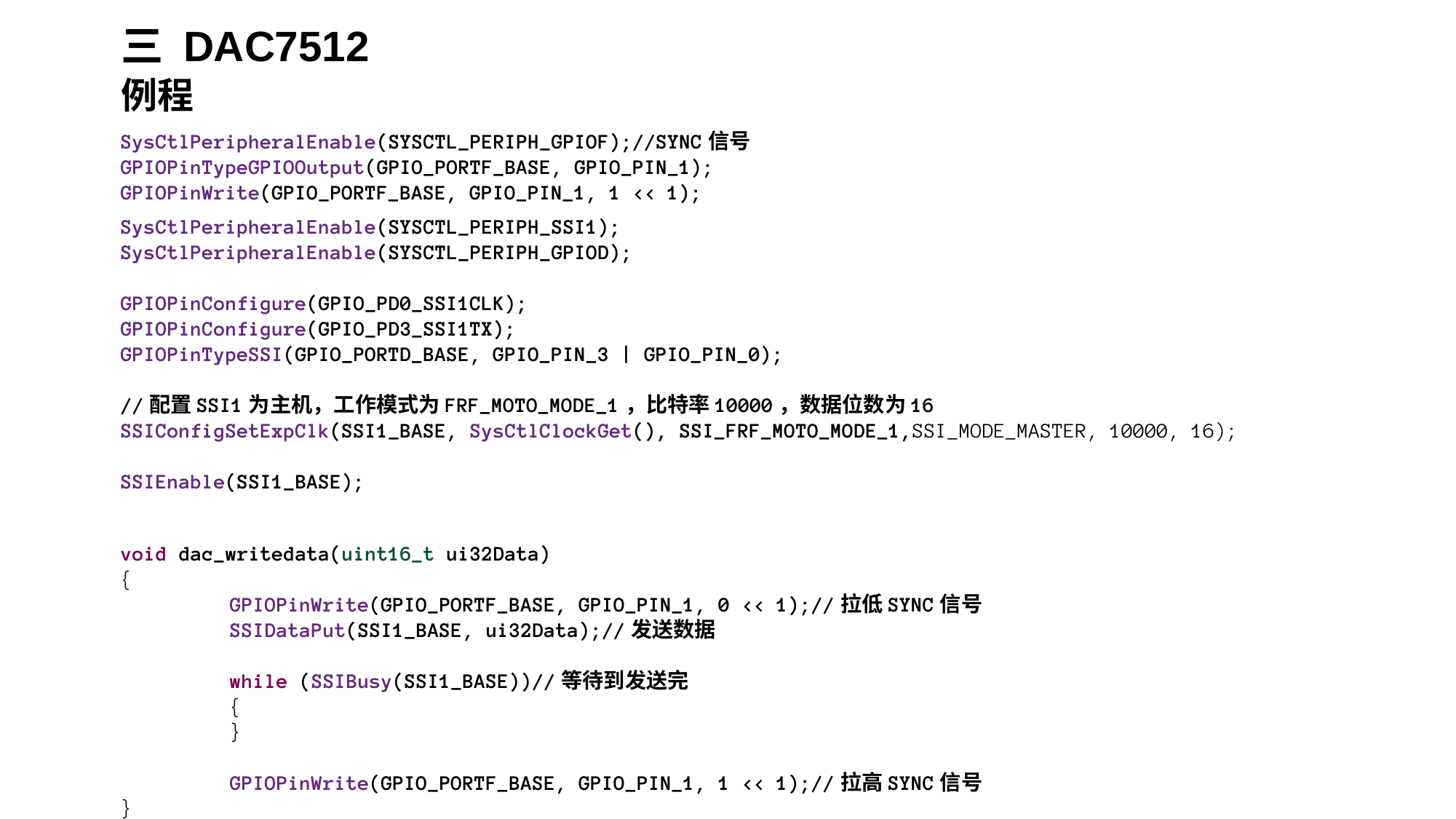

三 DAC7512
例程
SysCtlPeripheralEnable(SYSCTL_PERIPH_GPIOF);//SYNC信号
GPIOPinTypeGPIOOutput(GPIO_PORTF_BASE, GPIO_PIN_1);
GPIOPinWrite(GPIO_PORTF_BASE, GPIO_PIN_1, 1 << 1);

SysCtlPeripheralEnable(SYSCTL_PERIPH_SSI1);
SysCtlPeripheralEnable(SYSCTL_PERIPH_GPIOD);

GPIOPinConfigure(GPIO_PD0_SSI1CLK);
GPIOPinConfigure(GPIO_PD3_SSI1TX);
GPIOPinTypeSSI(GPIO_PORTD_BASE, GPIO_PIN_3 | GPIO_PIN_0);

//配置SSI1为主机，工作模式为FRF_MOTO_MODE_1，比特率10000，数据位数为16
SSIConfigSetExpClk(SSI1_BASE, SysCtlClockGet(), SSI_FRF_MOTO_MODE_1,SSI_MODE_MASTER, 10000, 16);

SSIEnable(SSI1_BASE);

void dac_writedata(uint16_t ui32Data)
{
	GPIOPinWrite(GPIO_PORTF_BASE, GPIO_PIN_1, 0 << 1);//拉低SYNC信号
	SSIDataPut(SSI1_BASE, ui32Data);//发送数据

	while (SSIBusy(SSI1_BASE))//等待到发送完
	{
	}

	GPIOPinWrite(GPIO_PORTF_BASE, GPIO_PIN_1, 1 << 1);//拉高SYNC信号
}